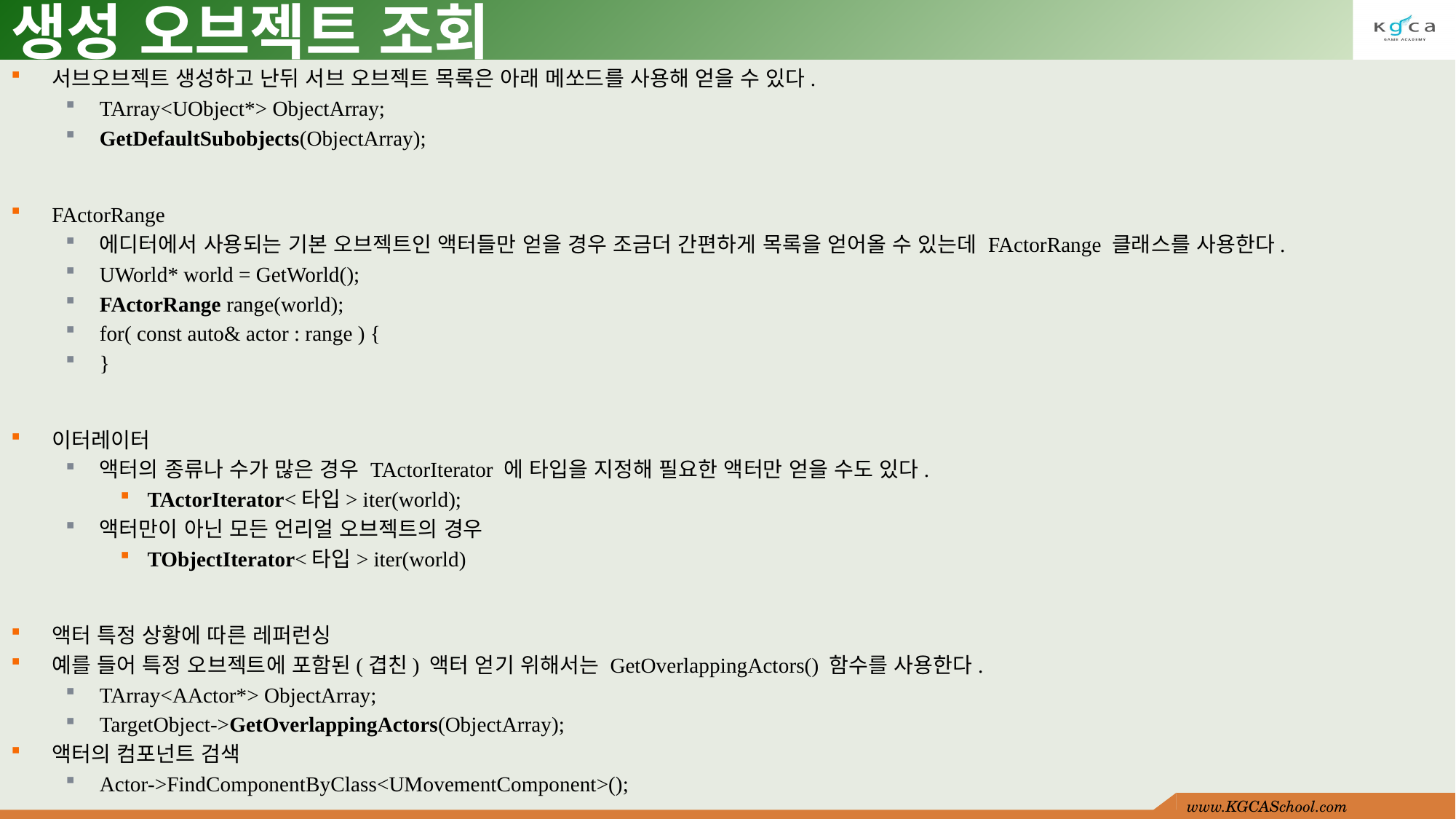

# 생성 오브젝트 조회
서브오브젝트 생성하고 난뒤 서브 오브젝트 목록은 아래 메쏘드를 사용해 얻을 수 있다.
TArray<UObject*> ObjectArray;
GetDefaultSubobjects(ObjectArray);

FActorRange
에디터에서 사용되는 기본 오브젝트인 액터들만 얻을 경우 조금더 간편하게 목록을 얻어올 수 있는데 FActorRange 클래스를 사용한다.
UWorld* world = GetWorld();
FActorRange range(world);
for( const auto& actor : range ) {
}

이터레이터
액터의 종류나 수가 많은 경우 TActorIterator 에 타입을 지정해 필요한 액터만 얻을 수도 있다.
TActorIterator<타입> iter(world);
액터만이 아닌 모든 언리얼 오브젝트의 경우
TObjectIterator<타입> iter(world)

액터 특정 상황에 따른 레퍼런싱
예를 들어 특정 오브젝트에 포함된(겹친) 액터 얻기 위해서는 GetOverlappingActors() 함수를 사용한다.
TArray<AActor*> ObjectArray;
TargetObject->GetOverlappingActors(ObjectArray);
액터의 컴포넌트 검색
Actor->FindComponentByClass<UMovementComponent>();